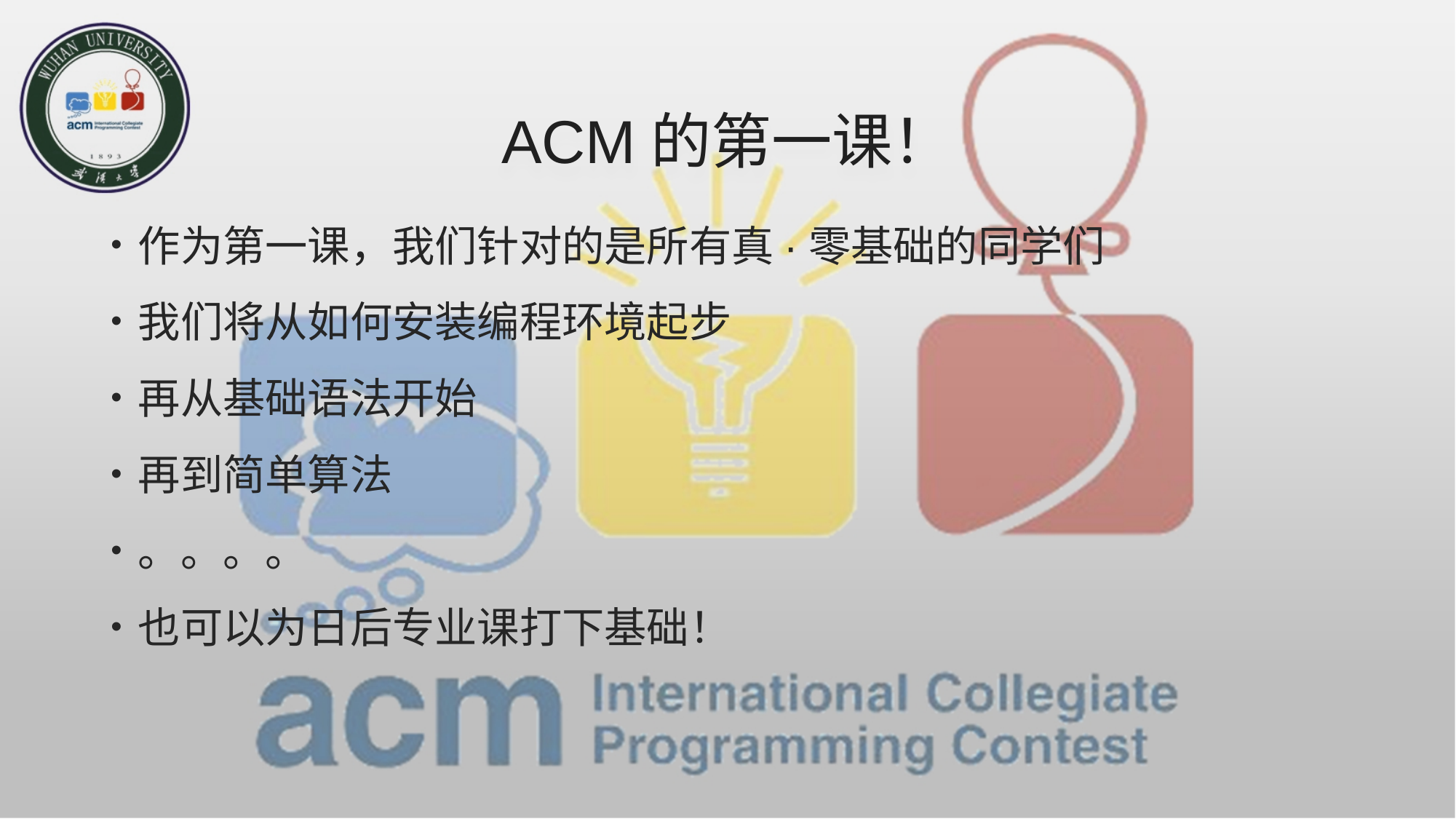

# ACM的第一课！
作为第一课，我们针对的是所有真·零基础的同学们
我们将从如何安装编程环境起步
再从基础语法开始
再到简单算法
。。。。
也可以为日后专业课打下基础！